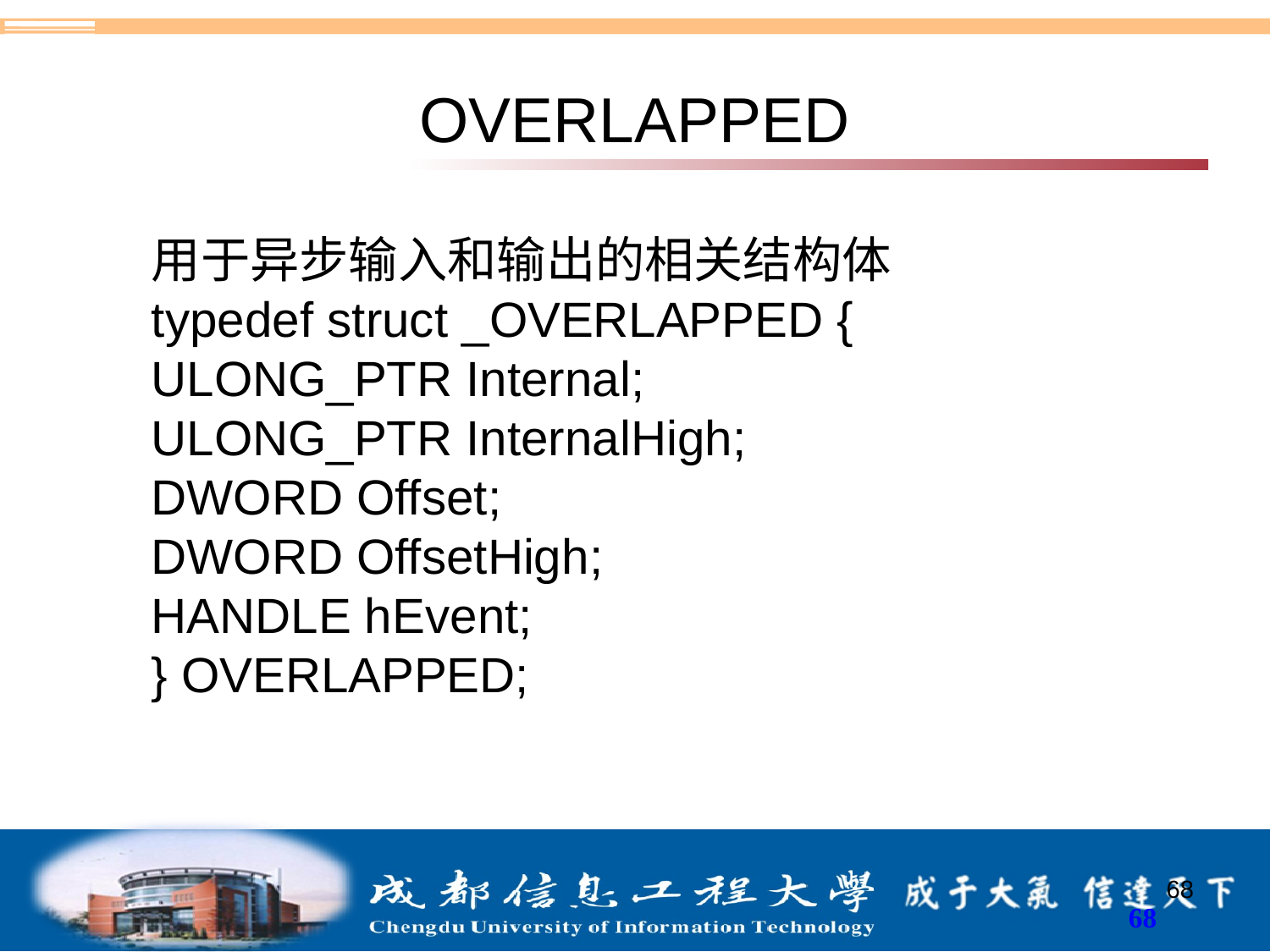

# OVERLAPPED
用于异步输入和输出的相关结构体
typedef struct _OVERLAPPED {
ULONG_PTR Internal;
ULONG_PTR InternalHigh;
DWORD Offset;
DWORD OffsetHigh;
HANDLE hEvent;
} OVERLAPPED;